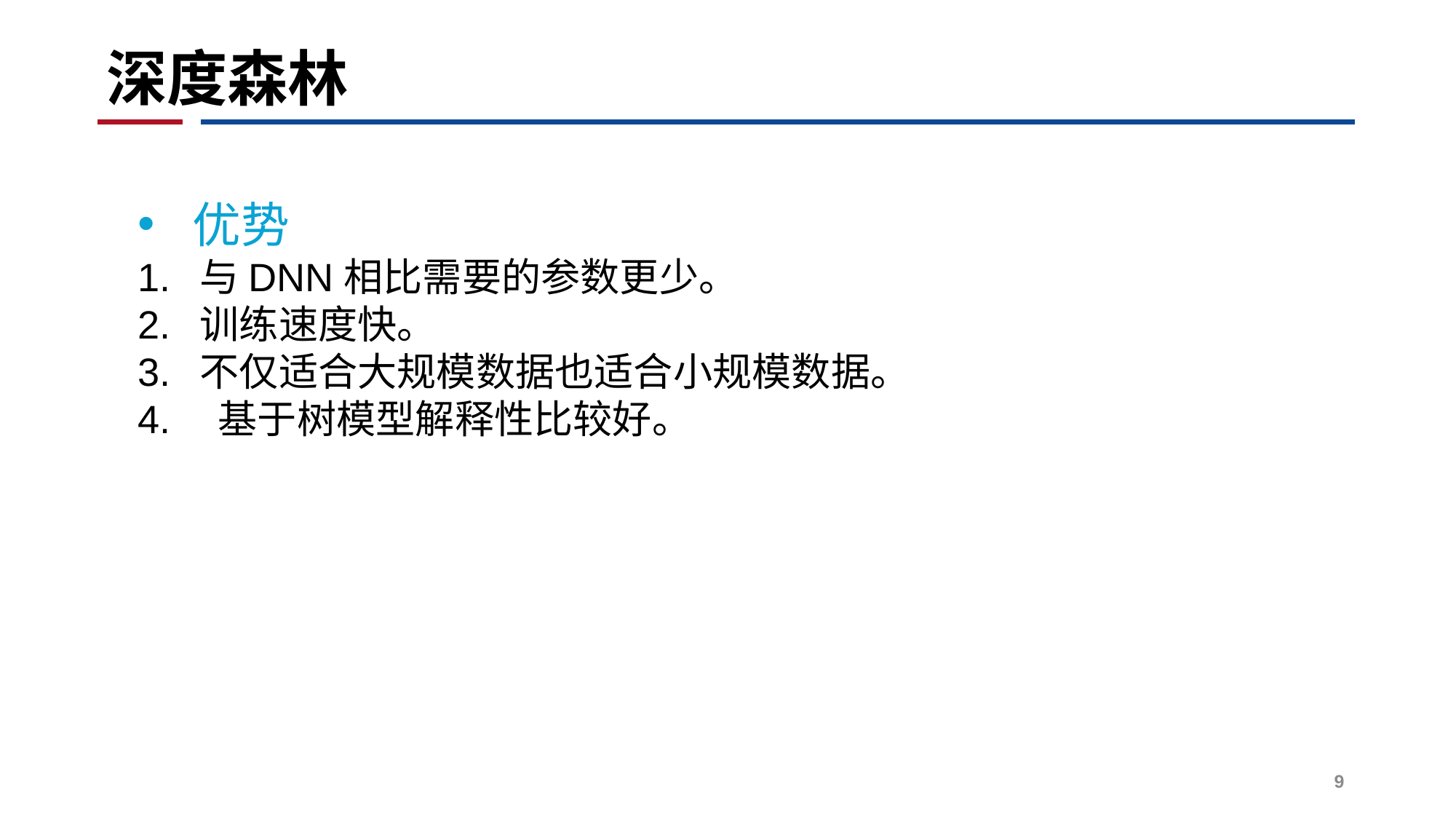

# 深度森林
优势
与DNN相比需要的参数更少。
训练速度快。
不仅适合大规模数据也适合小规模数据。
 基于树模型解释性比较好。
9